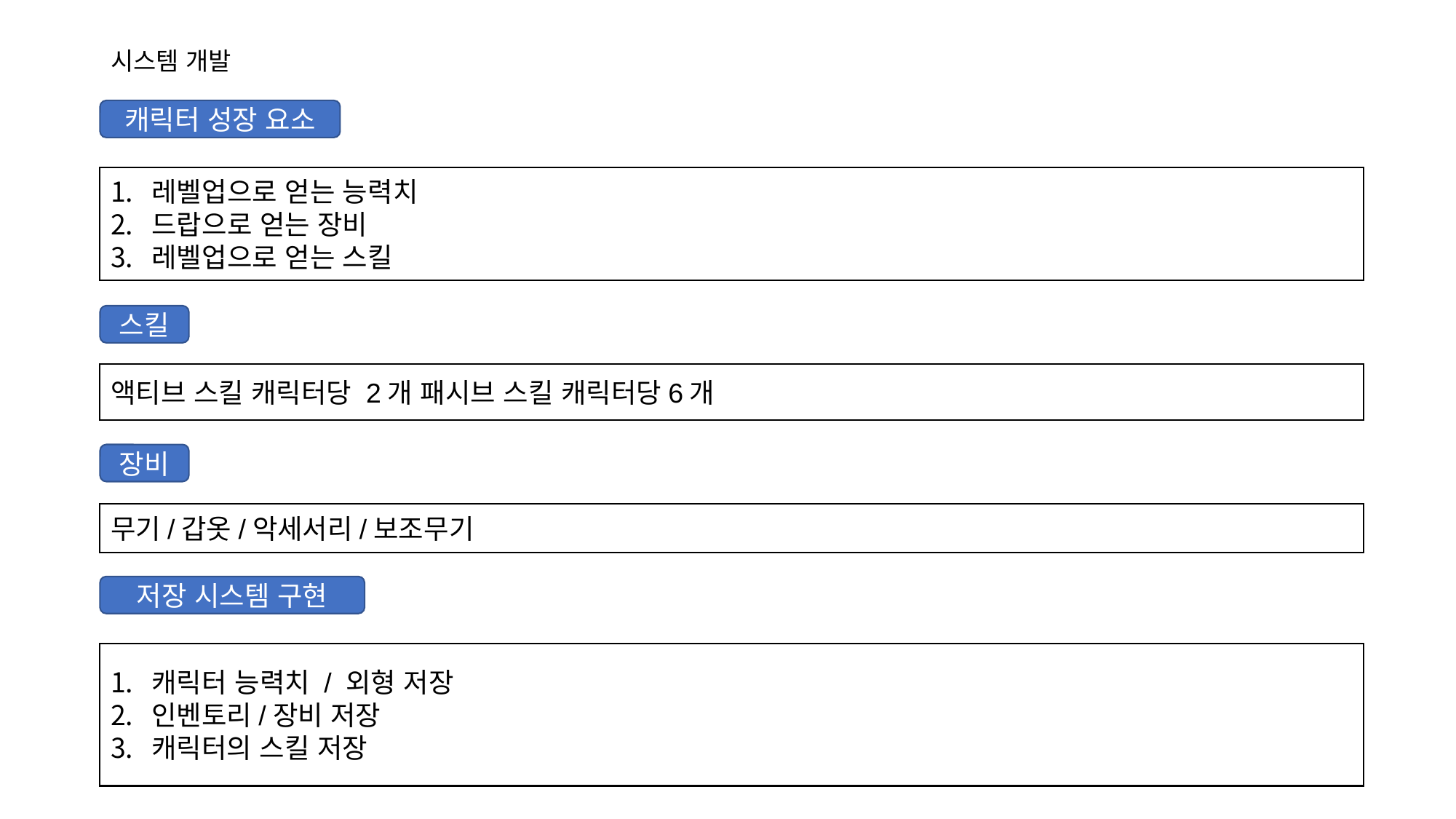

# 시스템 개발
캐릭터 성장 요소
레벨업으로 얻는 능력치
드랍으로 얻는 장비
레벨업으로 얻는 스킬
스킬
액티브 스킬 캐릭터당 2개 패시브 스킬 캐릭터당6개
장비
무기/갑옷/악세서리/보조무기
저장 시스템 구현
캐릭터 능력치 / 외형 저장
인벤토리/장비 저장
캐릭터의 스킬 저장